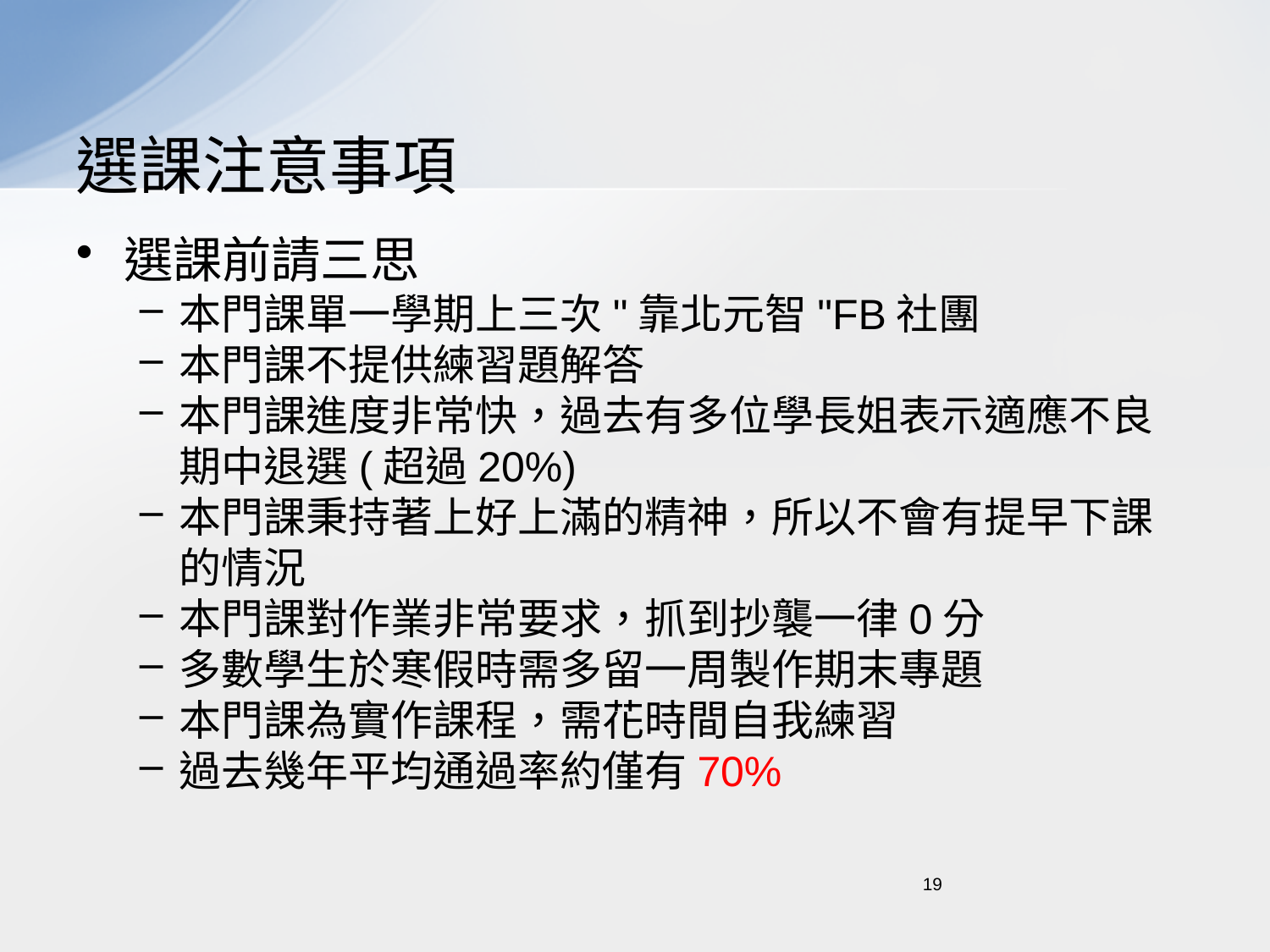

# 選課注意事項
選課前請三思
本門課單一學期上三次"靠北元智"FB社團
本門課不提供練習題解答
本門課進度非常快，過去有多位學長姐表示適應不良期中退選(超過20%)
本門課秉持著上好上滿的精神，所以不會有提早下課的情況
本門課對作業非常要求，抓到抄襲一律0分
多數學生於寒假時需多留一周製作期末專題
本門課為實作課程，需花時間自我練習
過去幾年平均通過率約僅有70%

19